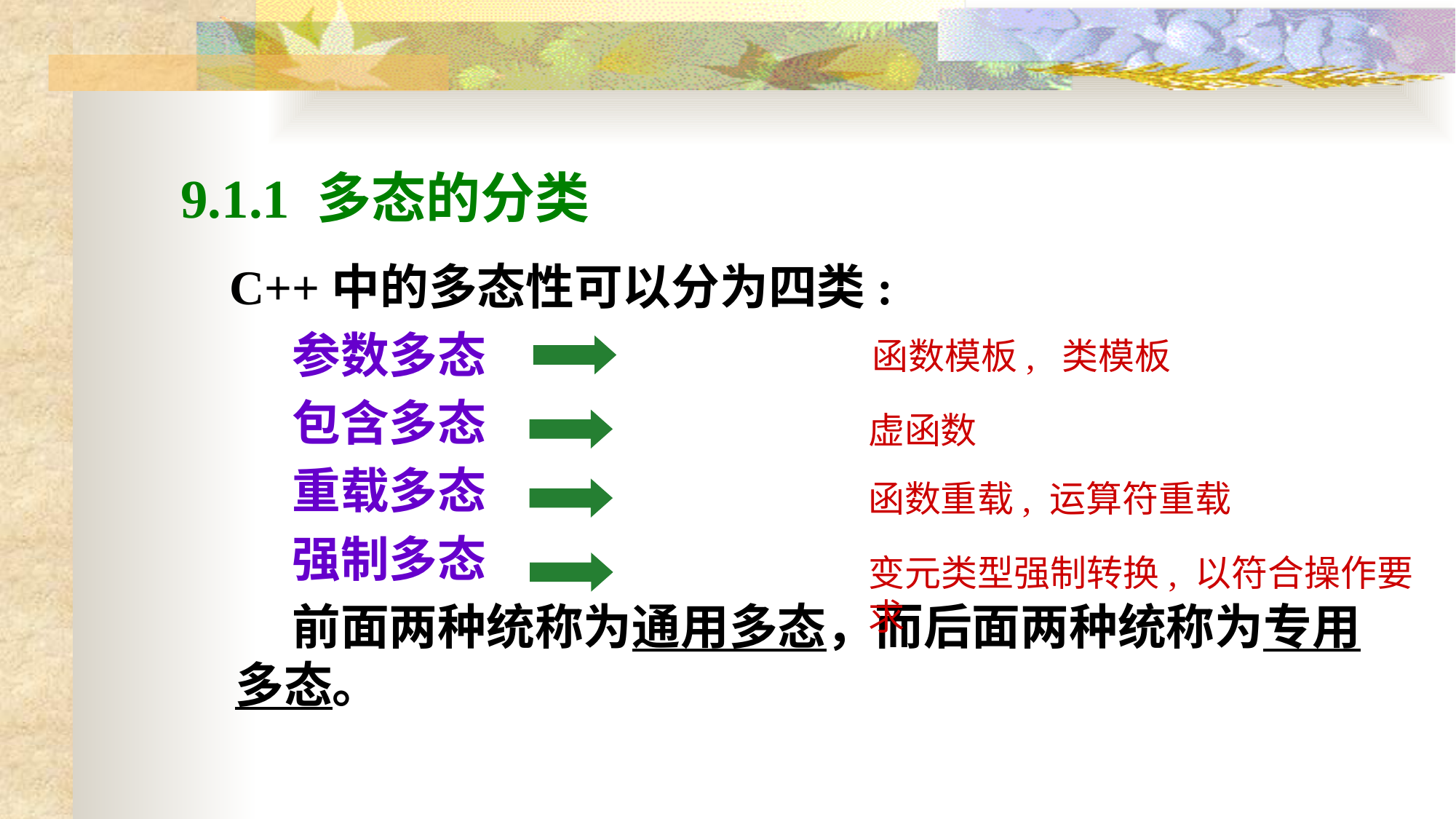

# 9.1.1 多态的分类
    C++中的多态性可以分为四类:
         参数多态
         包含多态
         重载多态
         强制多态
         前面两种统称为通用多态，而后面两种统称为专用多态。
函数模板,  类模板

虚函数

函数重载, 运算符重载

变元类型强制转换, 以符合操作要求